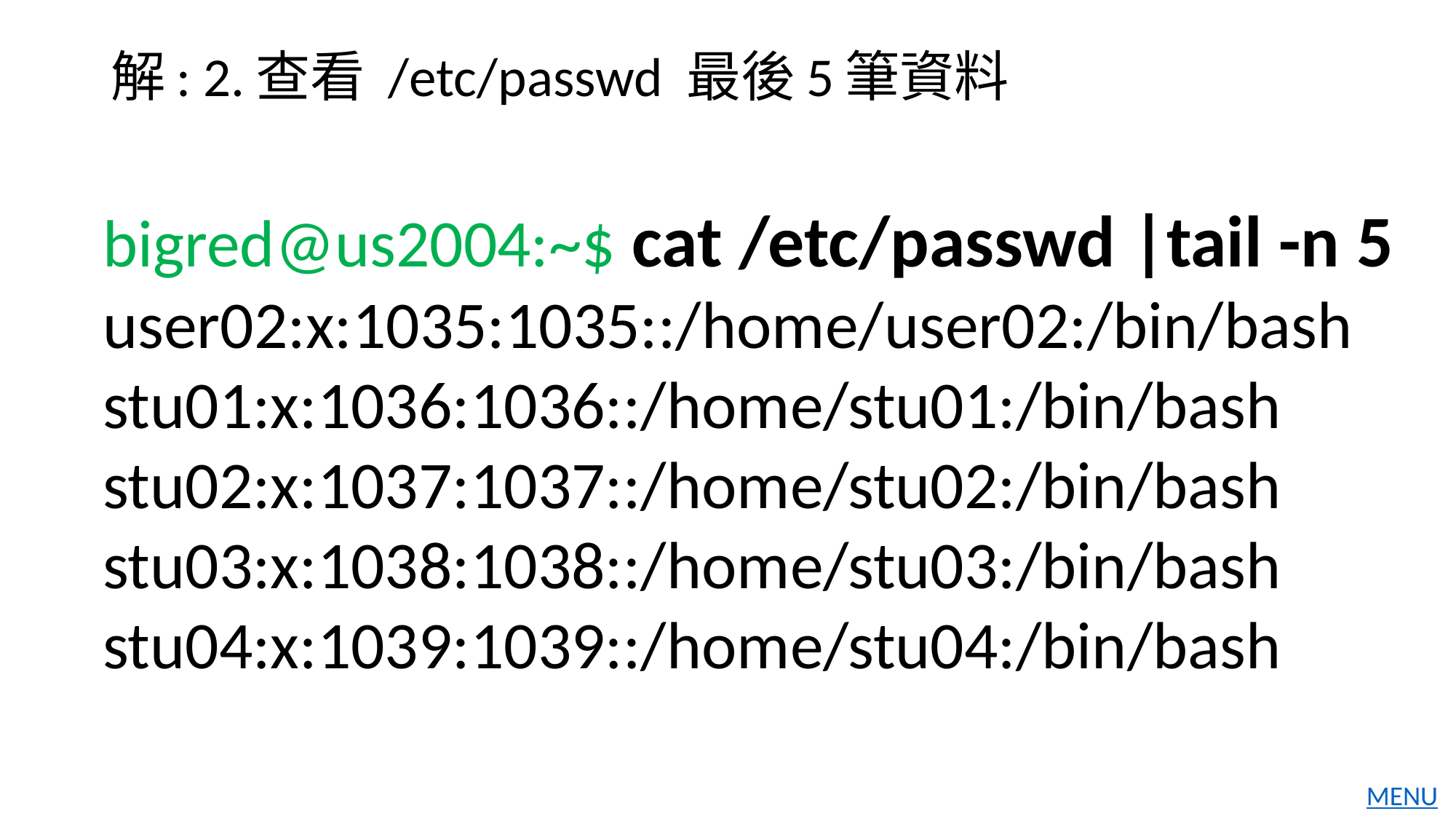

# 解: 2.查看 /etc/passwd 最後5筆資料
bigred@us2004:~$ cat /etc/passwd |tail -n 5
user02:x:1035:1035::/home/user02:/bin/bash
stu01:x:1036:1036::/home/stu01:/bin/bash
stu02:x:1037:1037::/home/stu02:/bin/bash
stu03:x:1038:1038::/home/stu03:/bin/bash
stu04:x:1039:1039::/home/stu04:/bin/bash